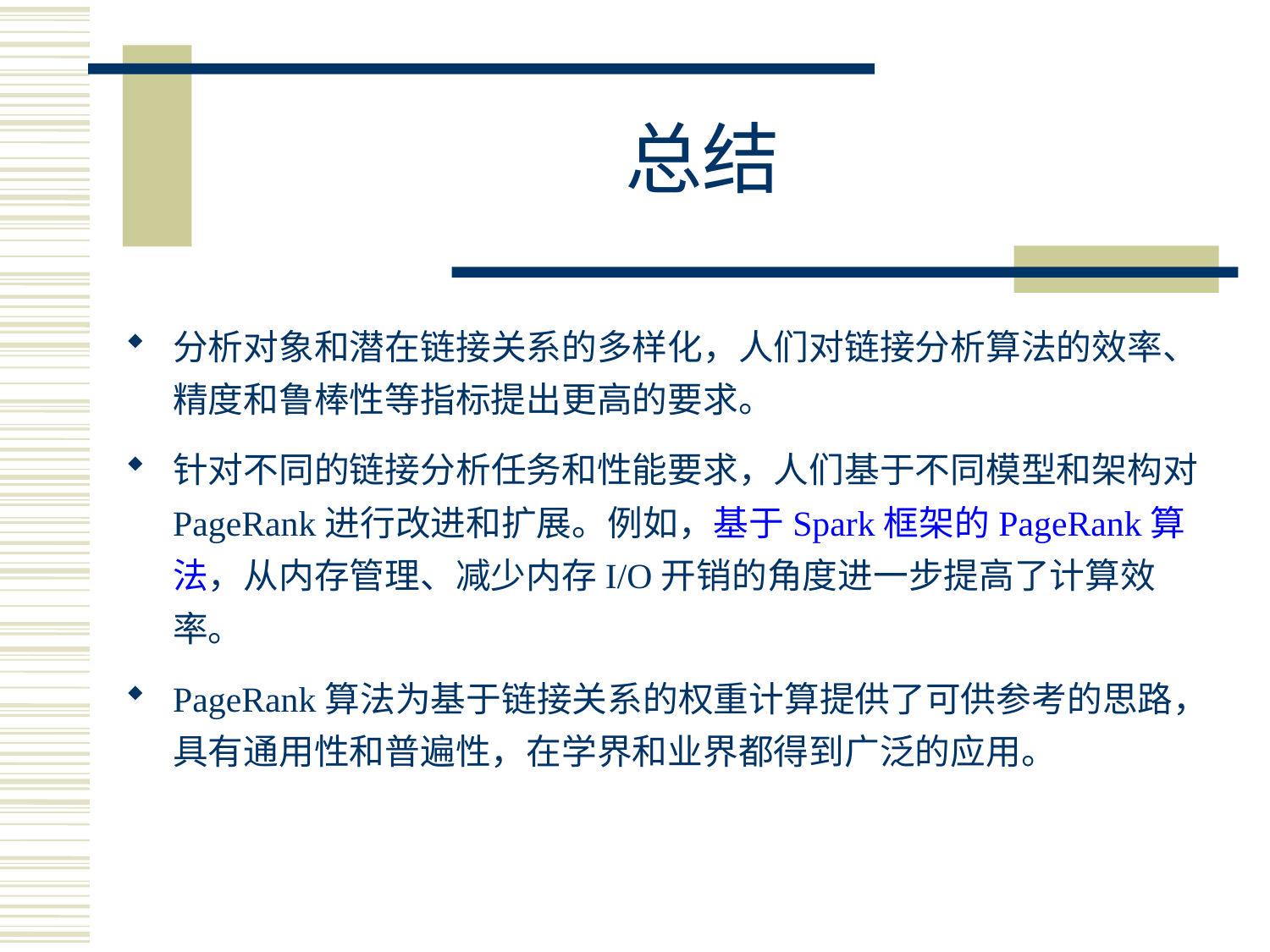

# 总结
分析对象和潜在链接关系的多样化，人们对链接分析算法的效率、精度和鲁棒性等指标提出更高的要求。
针对不同的链接分析任务和性能要求，人们基于不同模型和架构对PageRank进行改进和扩展。例如，基于Spark框架的PageRank算法，从内存管理、减少内存I/O开销的角度进一步提高了计算效率。
PageRank算法为基于链接关系的权重计算提供了可供参考的思路，具有通用性和普遍性，在学界和业界都得到广泛的应用。